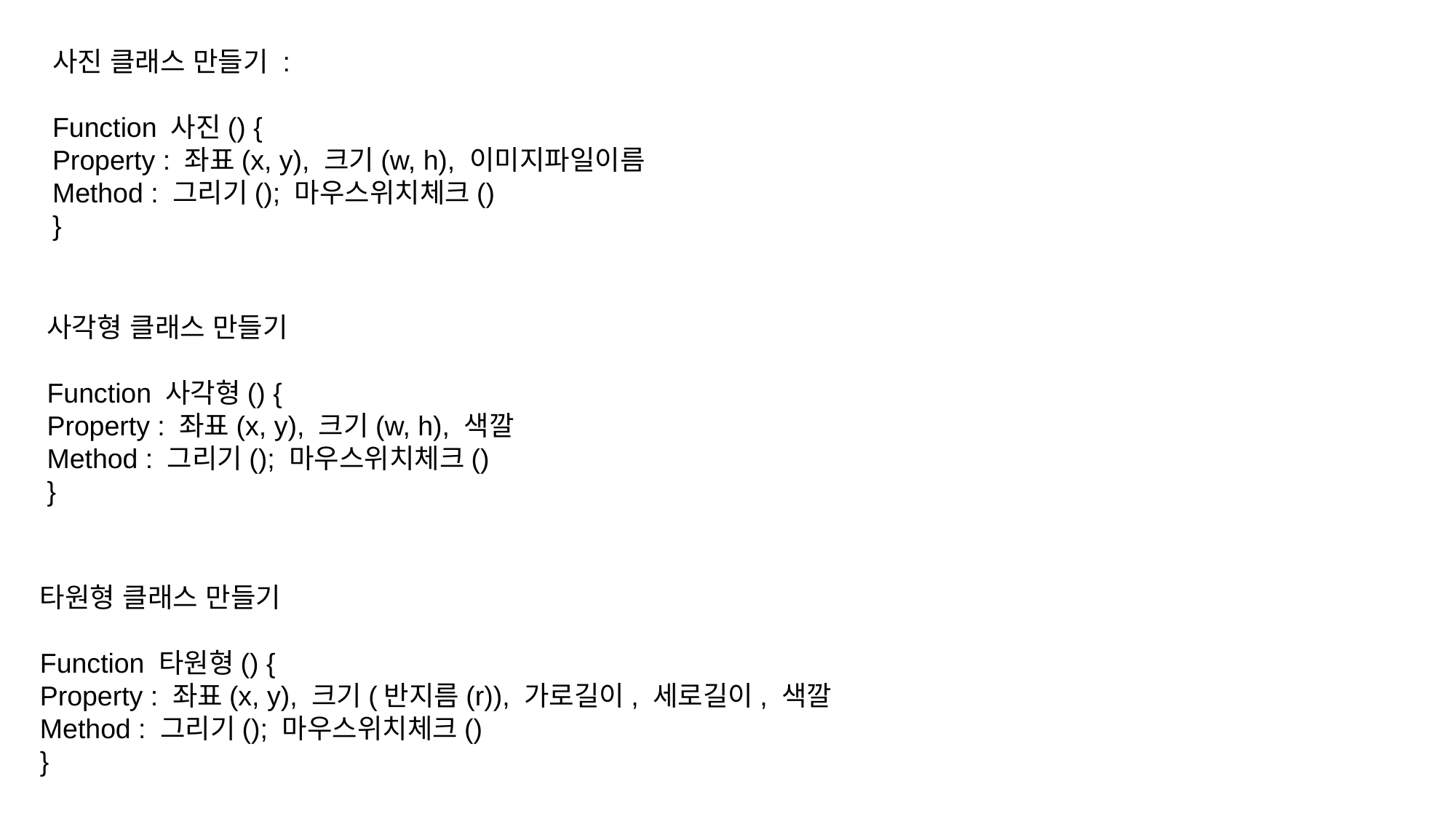

사진 클래스 만들기 :

Function 사진() {
Property : 좌표(x, y), 크기(w, h), 이미지파일이름
Method : 그리기(); 마우스위치체크()
}
사각형 클래스 만들기

Function 사각형() {
Property : 좌표(x, y), 크기(w, h), 색깔
Method : 그리기(); 마우스위치체크()
}
타원형 클래스 만들기

Function 타원형() {
Property : 좌표(x, y), 크기(반지름(r)), 가로길이, 세로길이, 색깔
Method : 그리기(); 마우스위치체크()
}